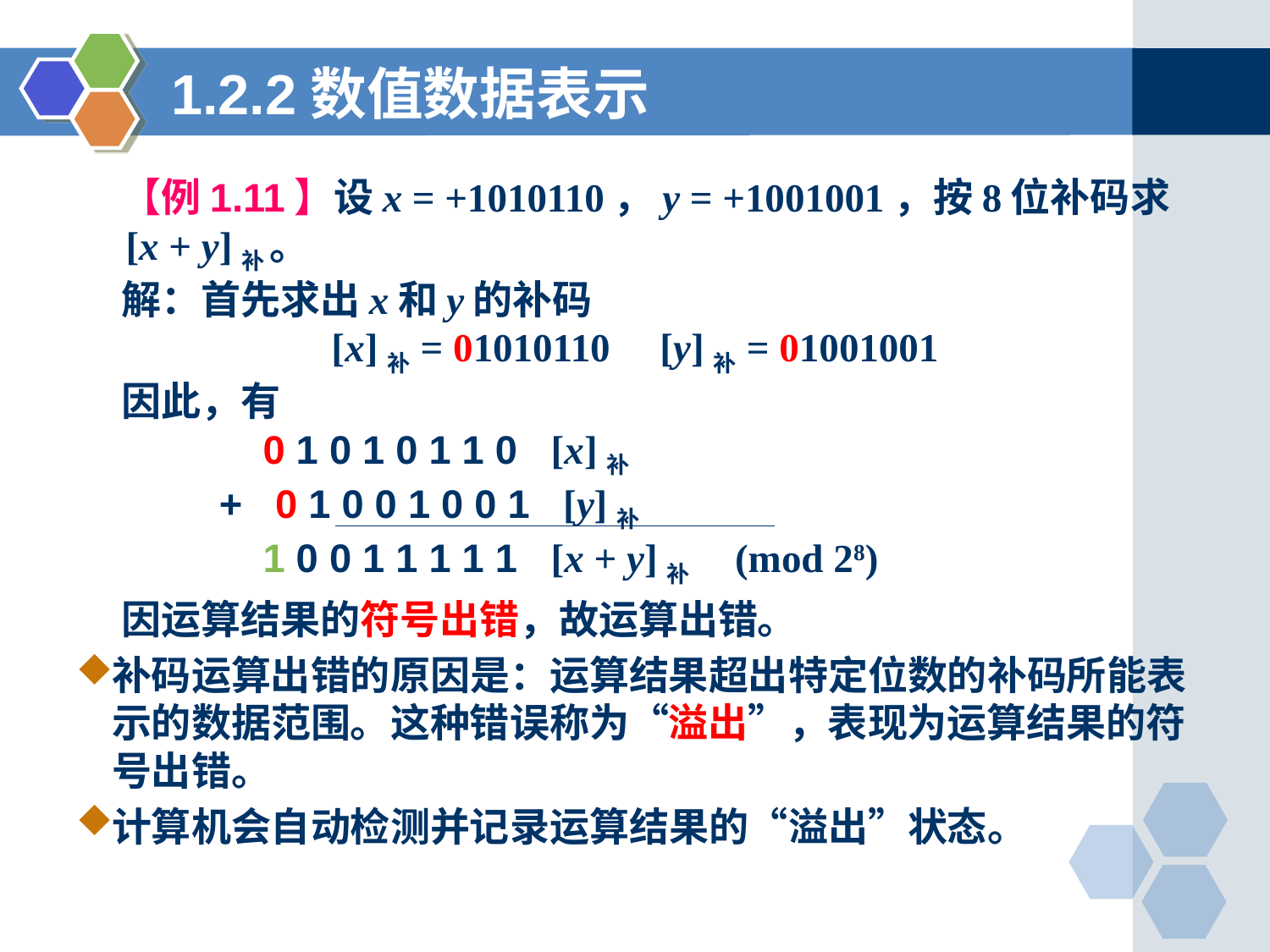

# 1.2.2数值数据表示
    【例1.11】设x = +1010110，y = +1001001，按8位补码求
     [x + y]补 。
    解：首先求出x和y的补码
[x]补 = 01010110     [y]补 = 01001001
    因此，有
                 0 1 0 1 0 1 1 0   [x]补
             +   0 1 0 0 1 0 0 1   [y]补
                 1 0 0 1 1 1 1 1   [x + y]补    (mod 28)
    因运算结果的符号出错，故运算出错。
补码运算出错的原因是：运算结果超出特定位数的补码所能表示的数据范围。这种错误称为“溢出”，表现为运算结果的符号出错。
计算机会自动检测并记录运算结果的“溢出”状态。